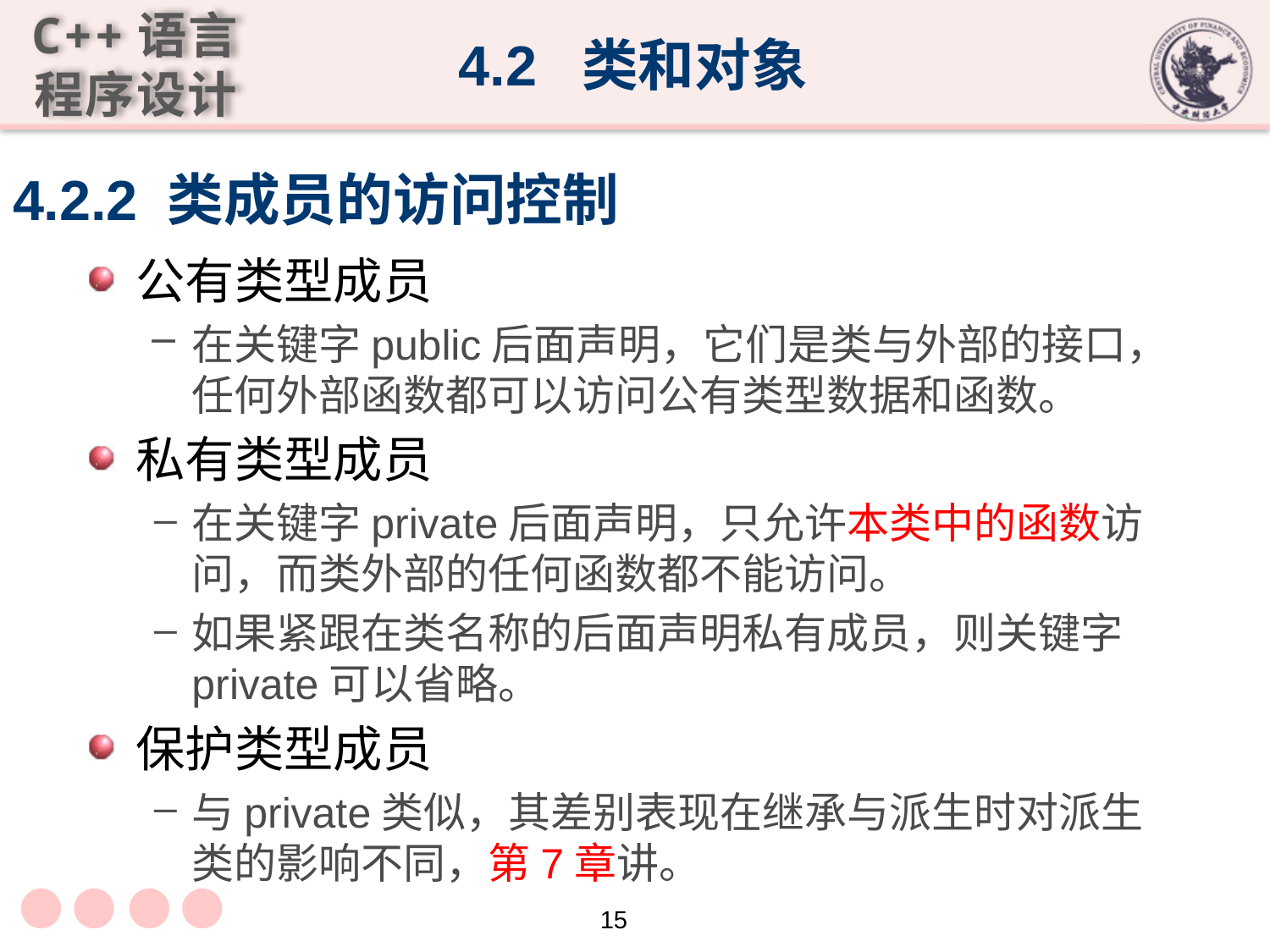

4.2  类和对象
# 4.2.2 类成员的访问控制
公有类型成员
在关键字public后面声明，它们是类与外部的接口，任何外部函数都可以访问公有类型数据和函数。
私有类型成员
在关键字private后面声明，只允许本类中的函数访问，而类外部的任何函数都不能访问。
如果紧跟在类名称的后面声明私有成员，则关键字private可以省略。
保护类型成员
与private类似，其差别表现在继承与派生时对派生类的影响不同，第7章讲。

15